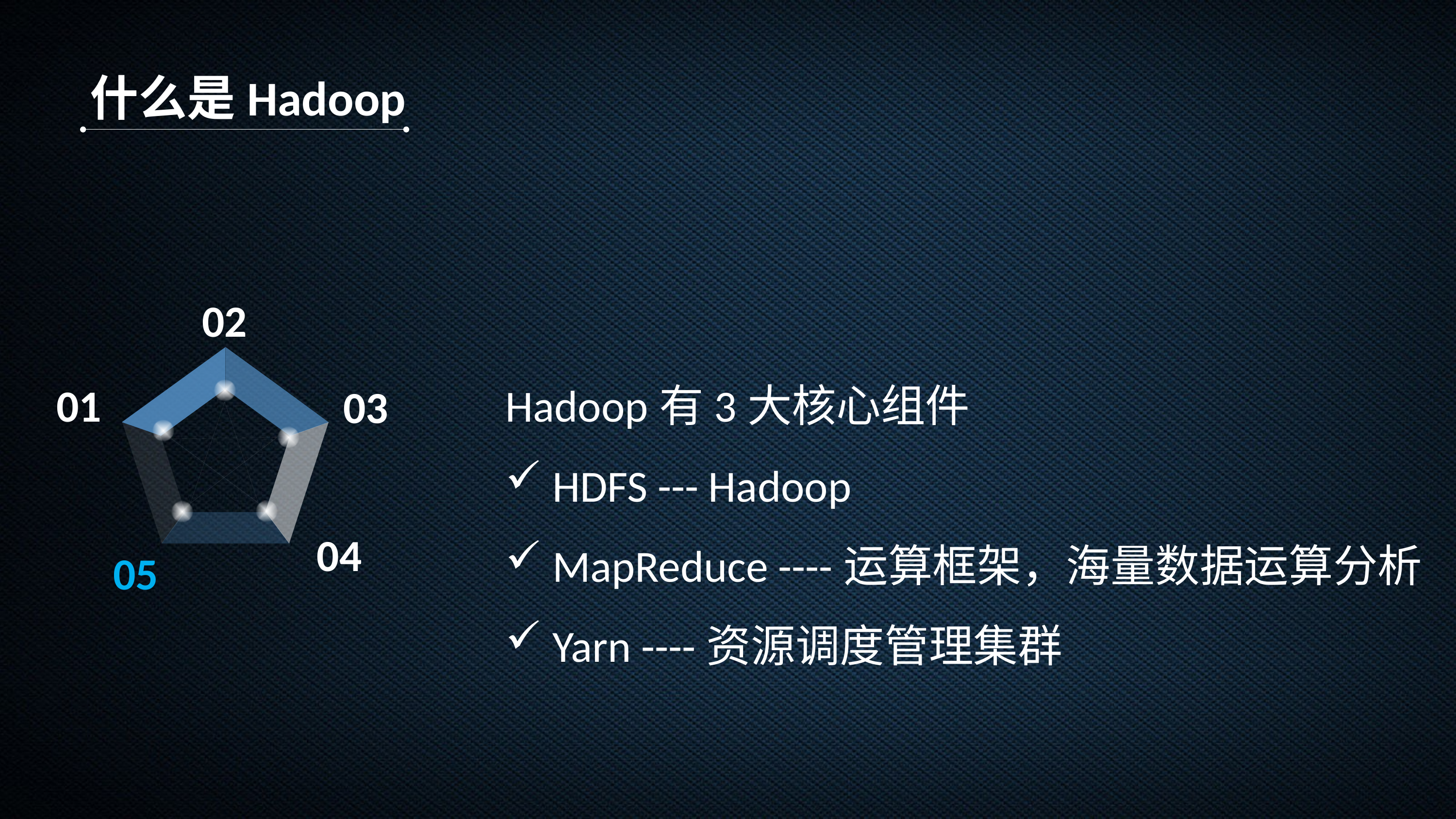

什么是Hadoop
02

Hadoop有3大核心组件
 HDFS --- Hadoop
 MapReduce ----运算框架，海量数据运算分析
 Yarn ----资源调度管理集群
01
03
04
05